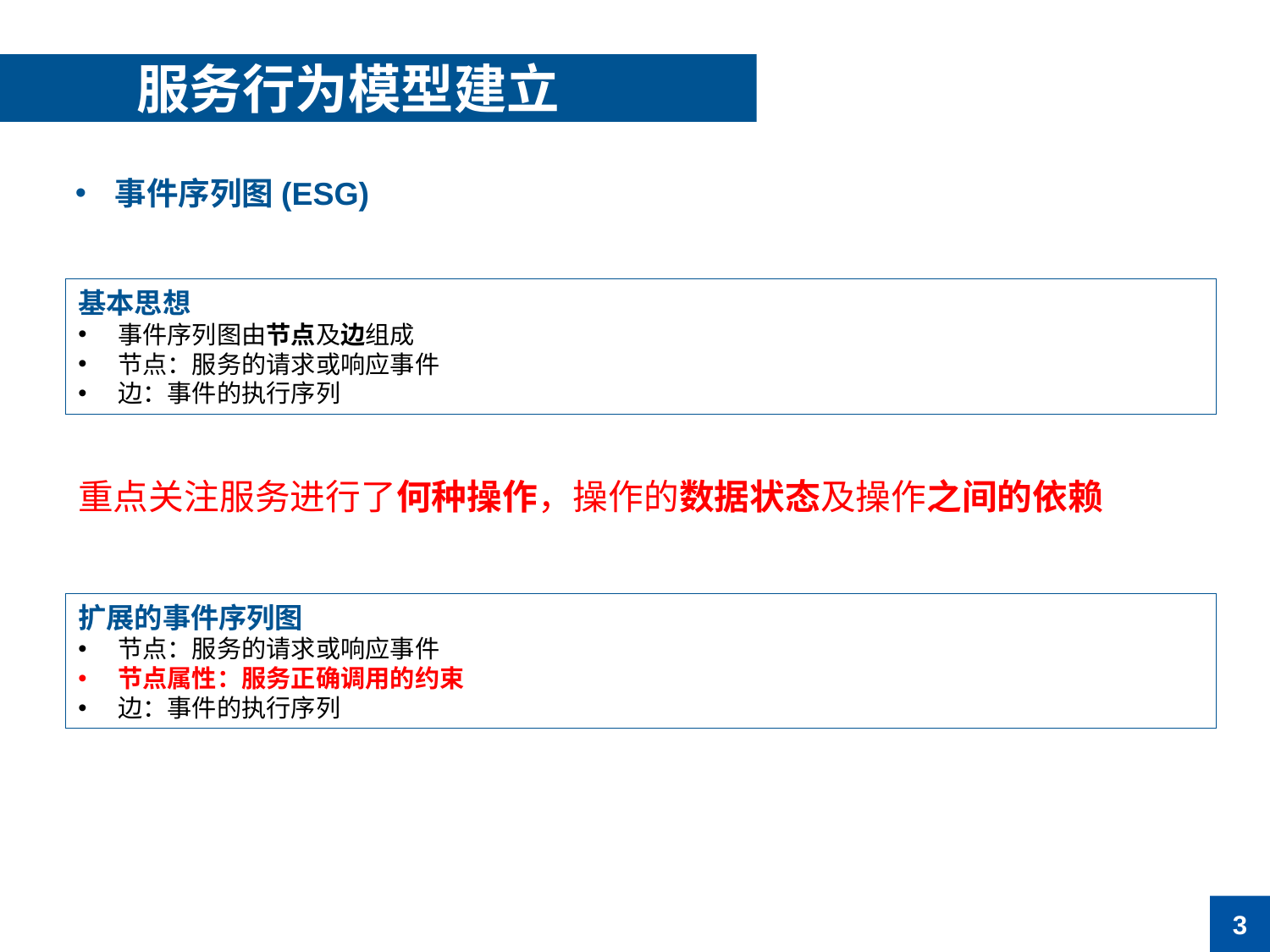

服务行为模型建立
事件序列图(ESG)
基本思想
事件序列图由节点及边组成
节点：服务的请求或响应事件
边：事件的执行序列
重点关注服务进行了何种操作，操作的数据状态及操作之间的依赖
扩展的事件序列图
节点：服务的请求或响应事件
节点属性：服务正确调用的约束
边：事件的执行序列
3